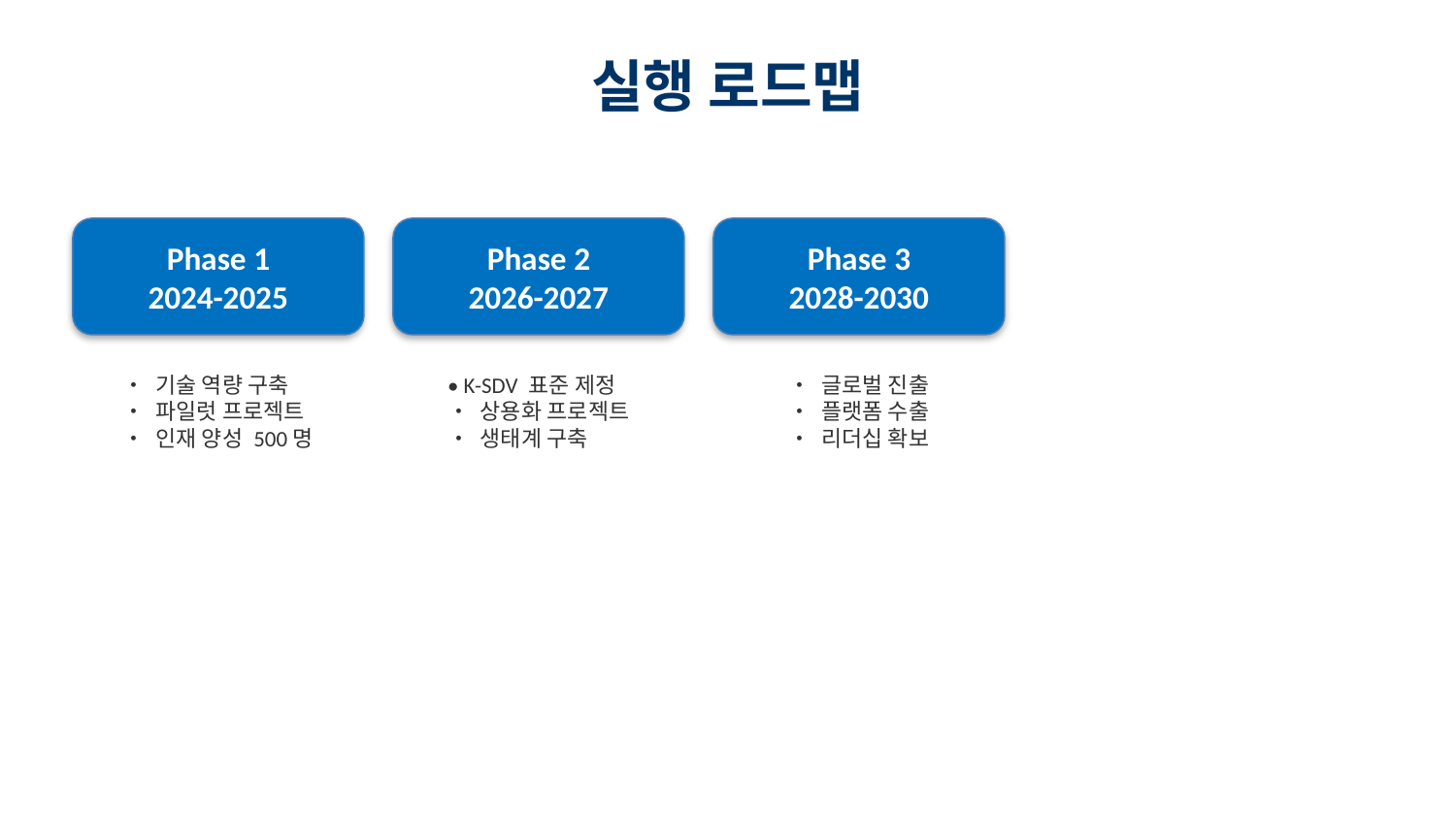

실행 로드맵
#
Phase 1
2024-2025
Phase 2
2026-2027
Phase 3
2028-2030
• 기술 역량 구축
• 파일럿 프로젝트
• 인재 양성 500명
• K-SDV 표준 제정
• 상용화 프로젝트
• 생태계 구축
• 글로벌 진출
• 플랫폼 수출
• 리더십 확보